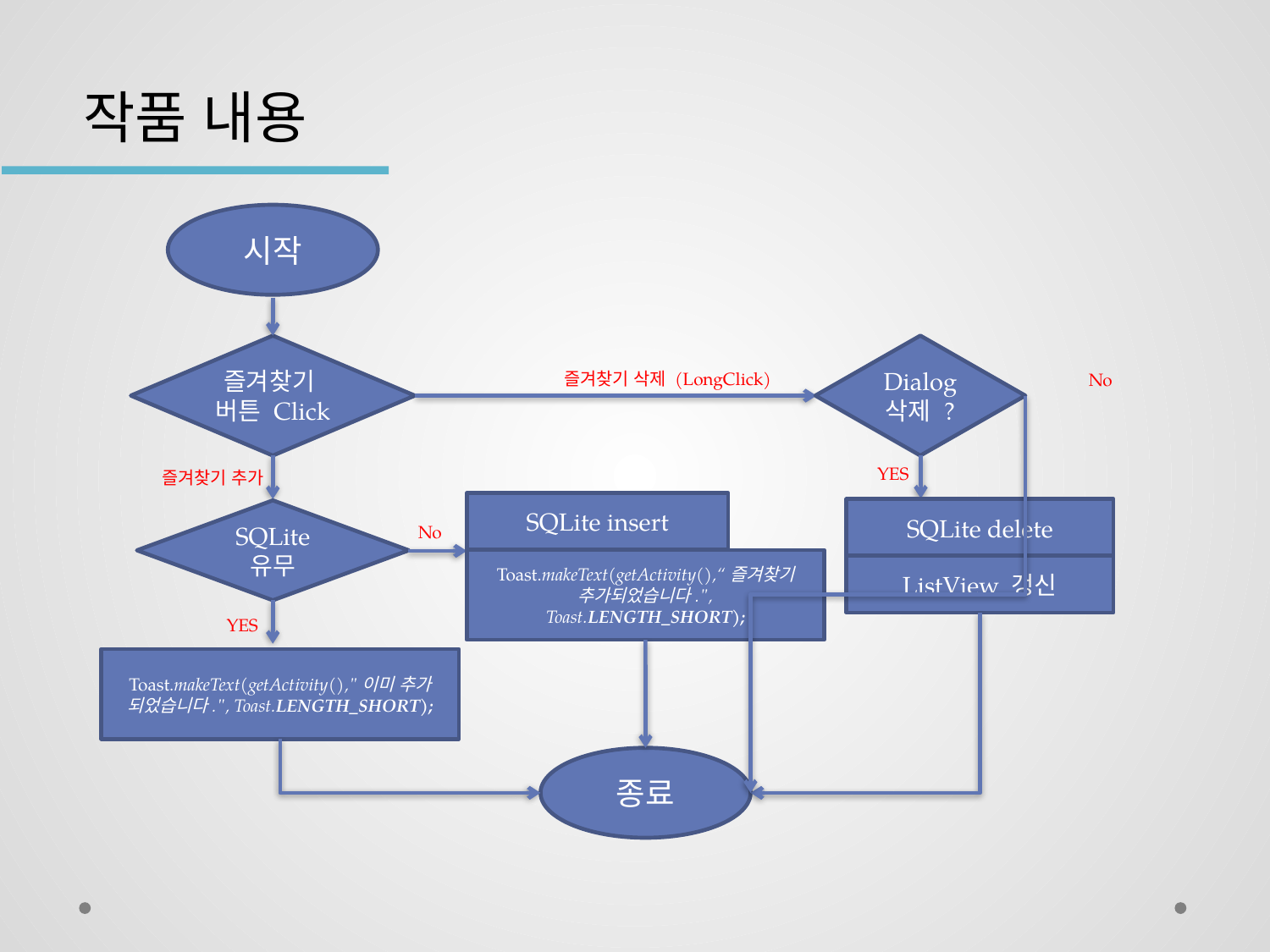

작품 내용

시작
Dialog
삭제 ?
즐겨찾기
버튼 Click
즐겨찾기 추가
SQLite insert
SQLite
유무
No
Toast.makeText(getActivity(),“즐겨찾기 추가되었습니다.", Toast.LENGTH_SHORT);
YES
Toast.makeText(getActivity(),"이미 추가 되었습니다.", Toast.LENGTH_SHORT);
즐겨찾기 삭제 (LongClick)
No
YES
SQLite delete
ListView 갱신
종료